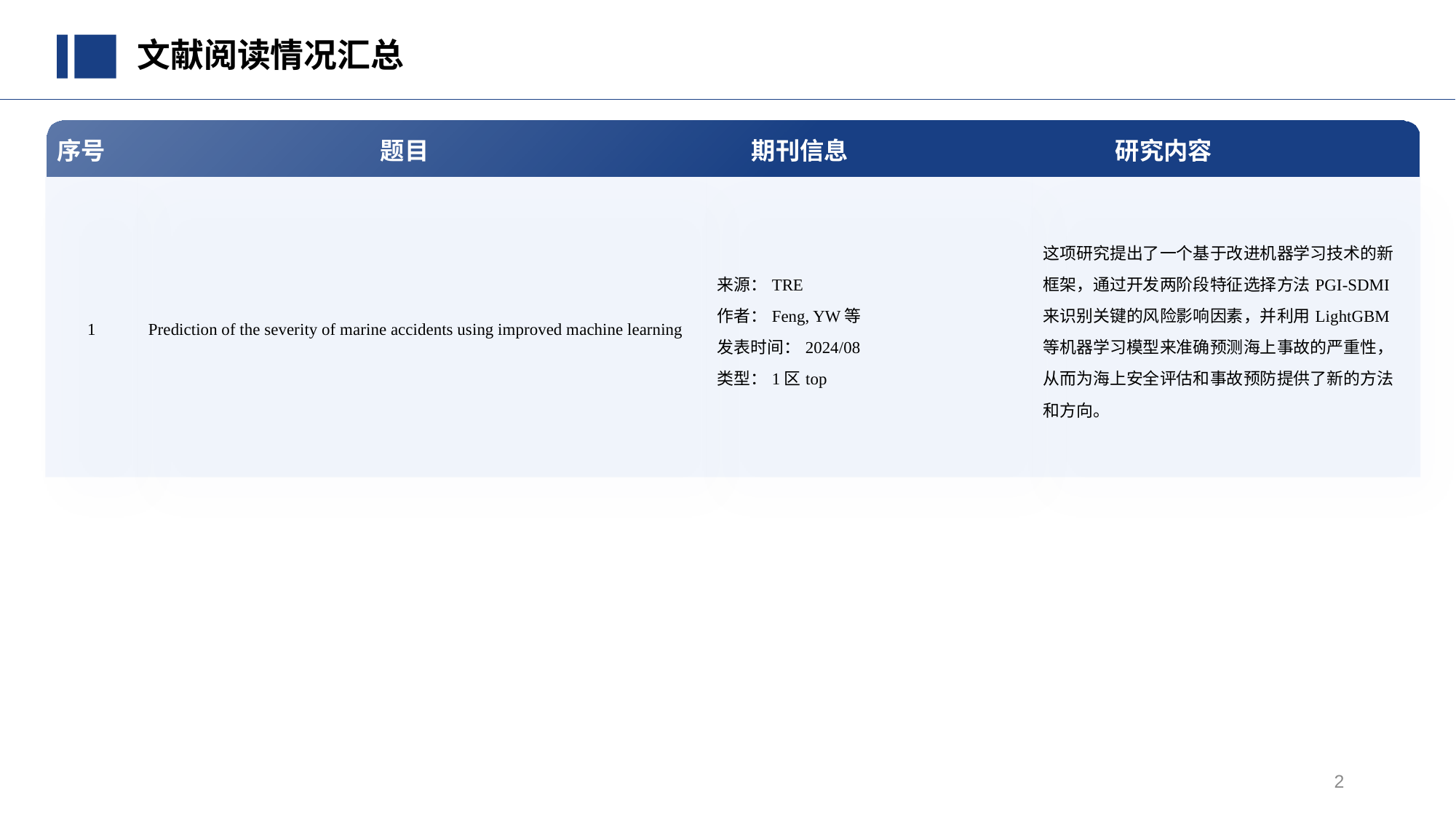

文献阅读情况汇总

| 序号 | 题目 | 期刊信息 | 研究内容 |
| --- | --- | --- | --- |
| 1 | Prediction of the severity of marine accidents using improved machine learning | 来源：TRE 作者：Feng, YW等 发表时间：2024/08 类型：1区top | 这项研究提出了一个基于改进机器学习技术的新框架，通过开发两阶段特征选择方法PGI-SDMI来识别关键的风险影响因素，并利用LightGBM等机器学习模型来准确预测海上事故的严重性，从而为海上安全评估和事故预防提供了新的方法和方向。 |
| --- | --- | --- | --- |
2